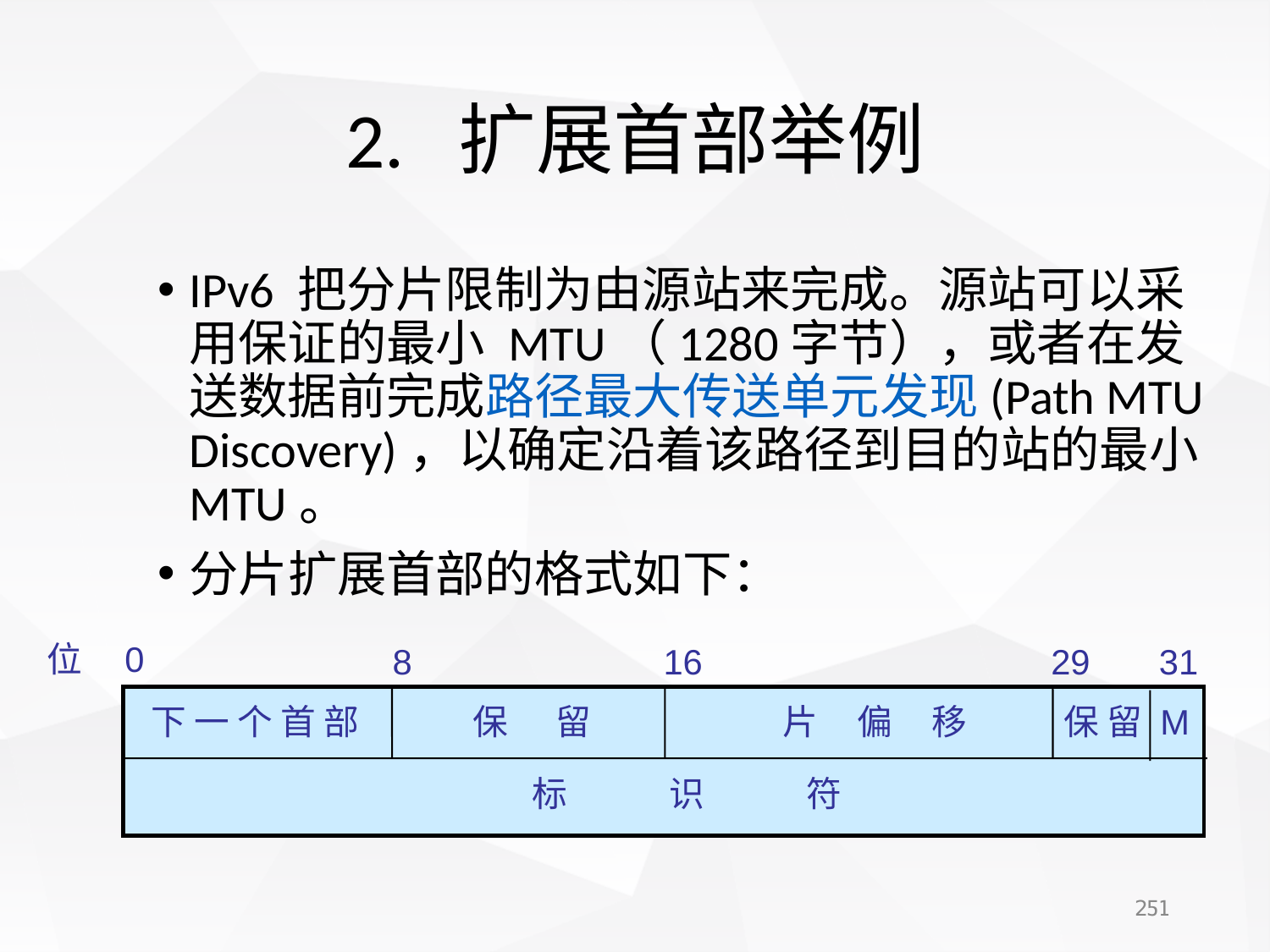

# 2.  扩展首部举例
IPv6 把分片限制为由源站来完成。源站可以采用保证的最小 MTU（1280字节），或者在发送数据前完成路径最大传送单元发现(Path MTU Discovery)，以确定沿着该路径到目的站的最小 MTU。
分片扩展首部的格式如下：
位
0
8
16
29
31

下 一 个 首 部
保      留
片     偏     移
保 留
M

标             识             符
251